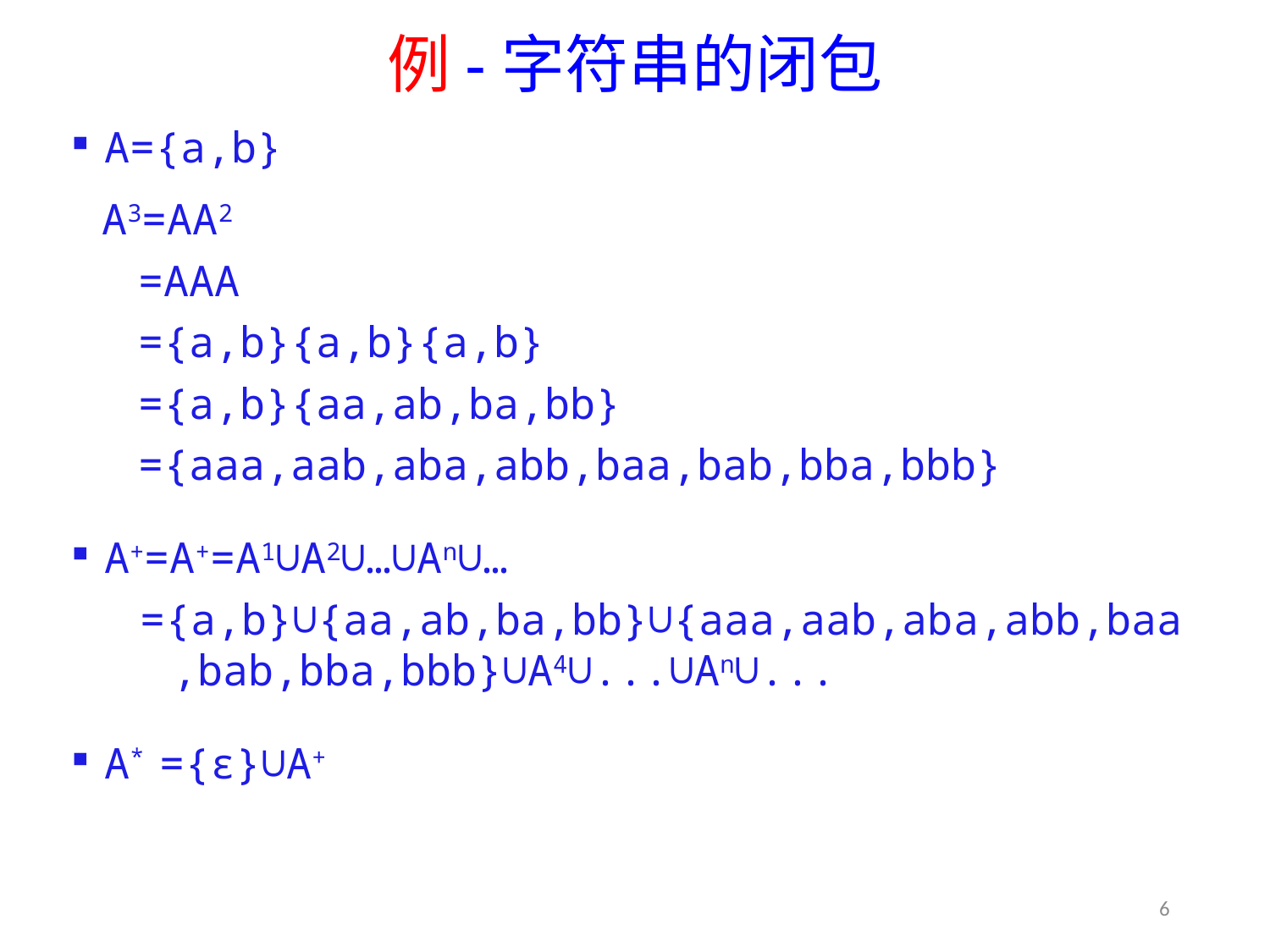

# 例-字符串的闭包
A={a,b}
A3=AA2
=AAA
={a,b}{a,b}{a,b}
={a,b}{aa,ab,ba,bb}
={aaa,aab,aba,abb,baa,bab,bba,bbb}
A+=A+=A1∪A2∪…∪An∪…
={a,b}∪{aa,ab,ba,bb}∪{aaa,aab,aba,abb,baa,bab,bba,bbb}∪A4∪...∪An∪...
A* ={ε}∪A+
6